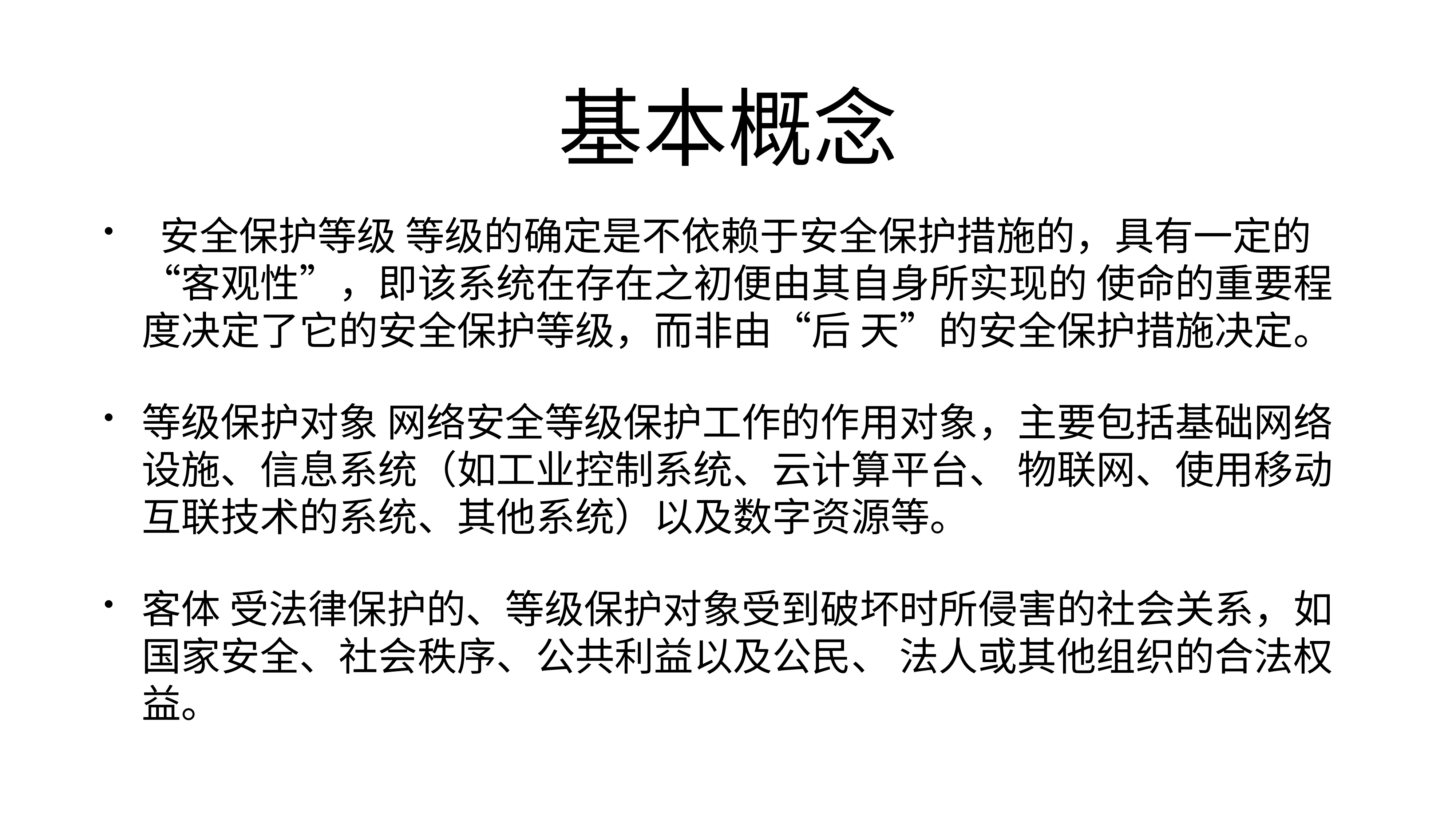

# 基本概念
 安全保护等级 等级的确定是不依赖于安全保护措施的，具有一定的 “客观性”，即该系统在存在之初便由其自身所实现的 使命的重要程度决定了它的安全保护等级，而非由“后 天”的安全保护措施决定。
等级保护对象 网络安全等级保护工作的作用对象，主要包括基础网络设施、信息系统（如工业控制系统、云计算平台、 物联网、使用移动互联技术的系统、其他系统）以及数字资源等。
客体 受法律保护的、等级保护对象受到破坏时所侵害的社会关系，如国家安全、社会秩序、公共利益以及公民、 法人或其他组织的合法权益。